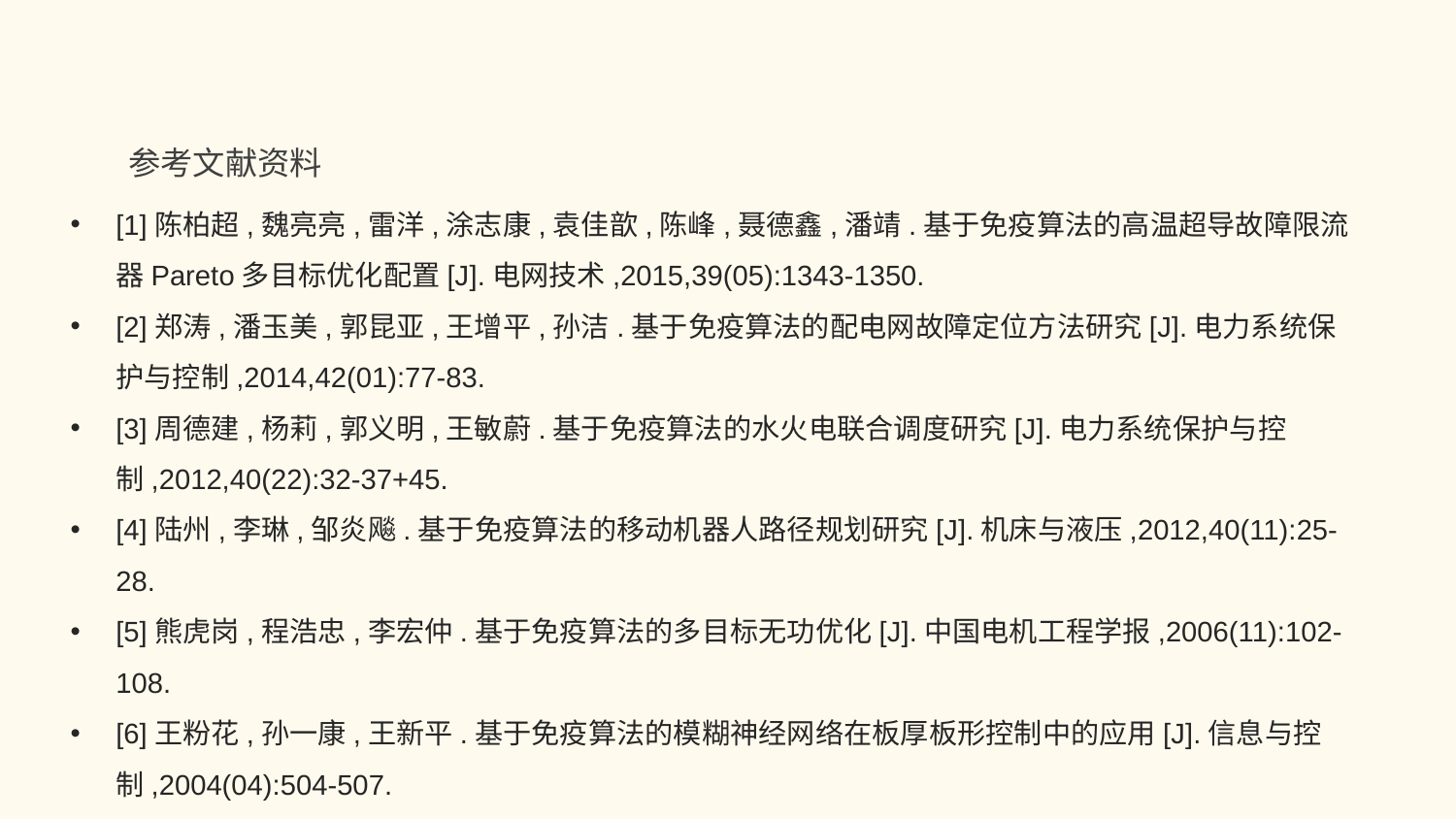

参考文献资料

[1]陈柏超,魏亮亮,雷洋,涂志康,袁佳歆,陈峰,聂德鑫,潘靖.基于免疫算法的高温超导故障限流器Pareto多目标优化配置[J].电网技术,2015,39(05):1343-1350.
[2]郑涛,潘玉美,郭昆亚,王增平,孙洁.基于免疫算法的配电网故障定位方法研究[J].电力系统保护与控制,2014,42(01):77-83.
[3]周德建,杨莉,郭义明,王敏蔚.基于免疫算法的水火电联合调度研究[J].电力系统保护与控制,2012,40(22):32-37+45.
[4]陆州,李琳,邹炎飚.基于免疫算法的移动机器人路径规划研究[J].机床与液压,2012,40(11):25-28.
[5]熊虎岗,程浩忠,李宏仲.基于免疫算法的多目标无功优化[J].中国电机工程学报,2006(11):102-108.
[6]王粉花,孙一康,王新平.基于免疫算法的模糊神经网络在板厚板形控制中的应用[J].信息与控制,2004(04):504-507.